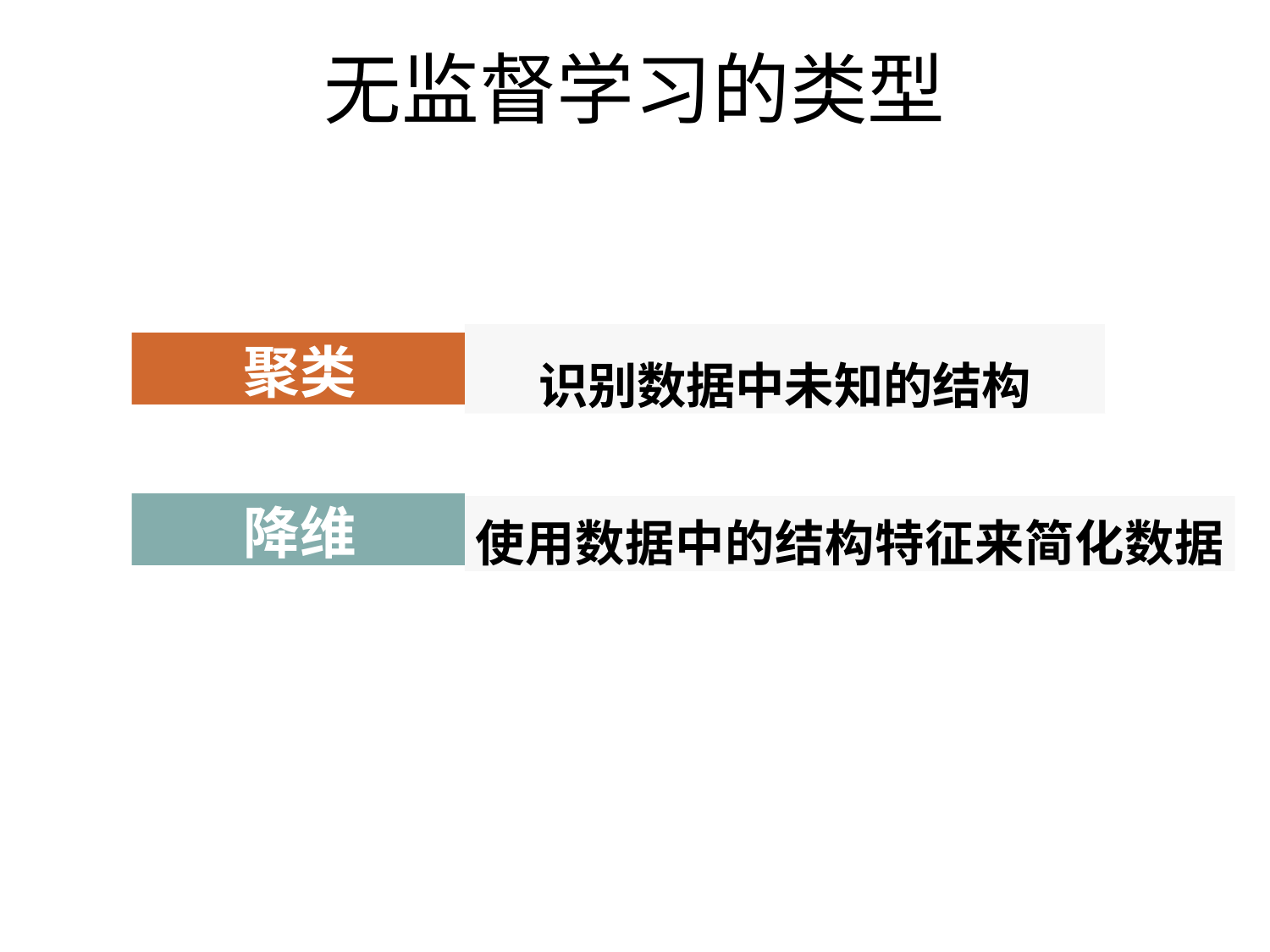

# 无监督学习的类型
识别数据中未知的结构
   聚类
   降维
使用数据中的结构特征来简化数据